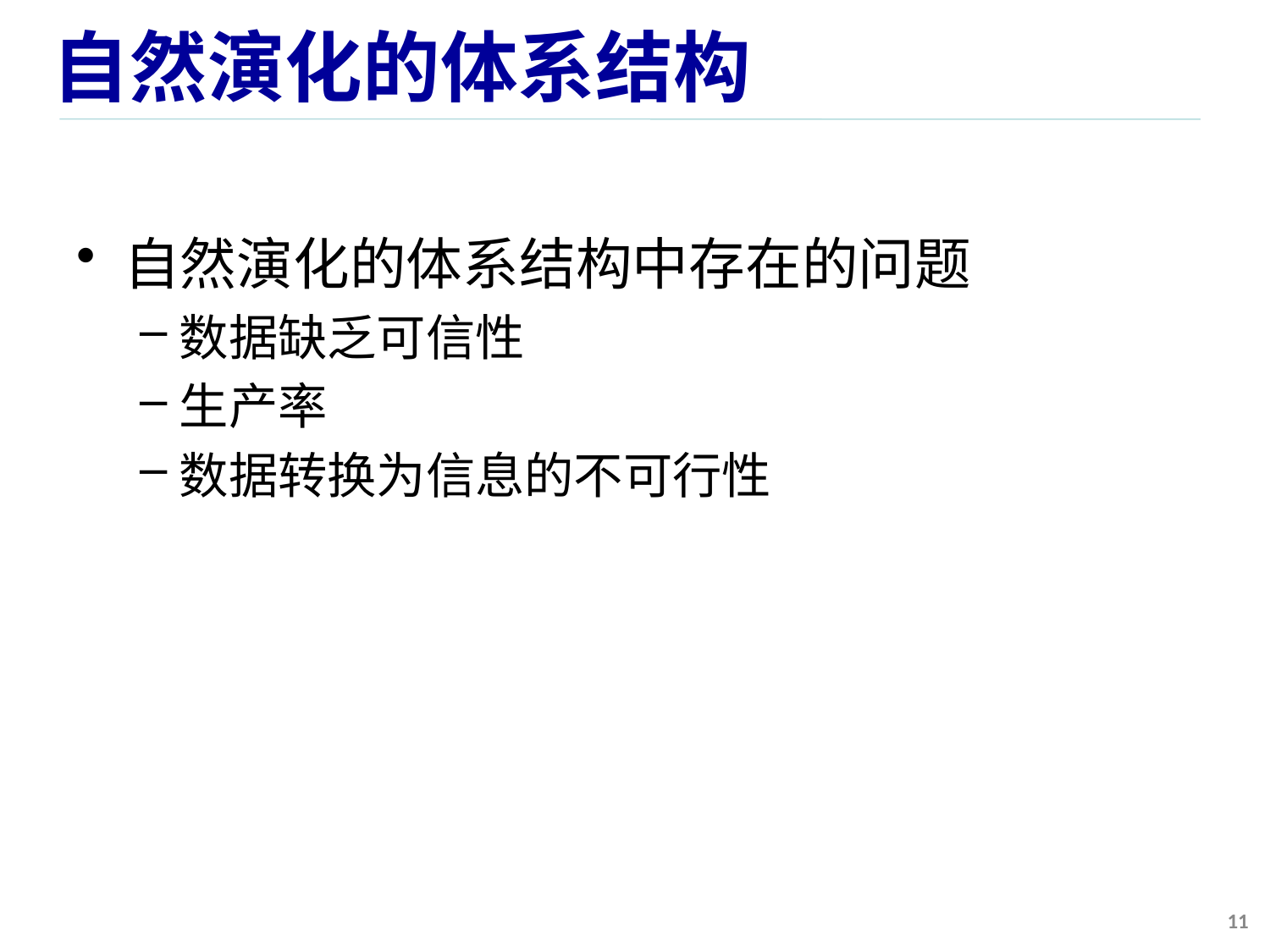

# 自然演化的体系结构
自然演化的体系结构中存在的问题
数据缺乏可信性
生产率
数据转换为信息的不可行性
11